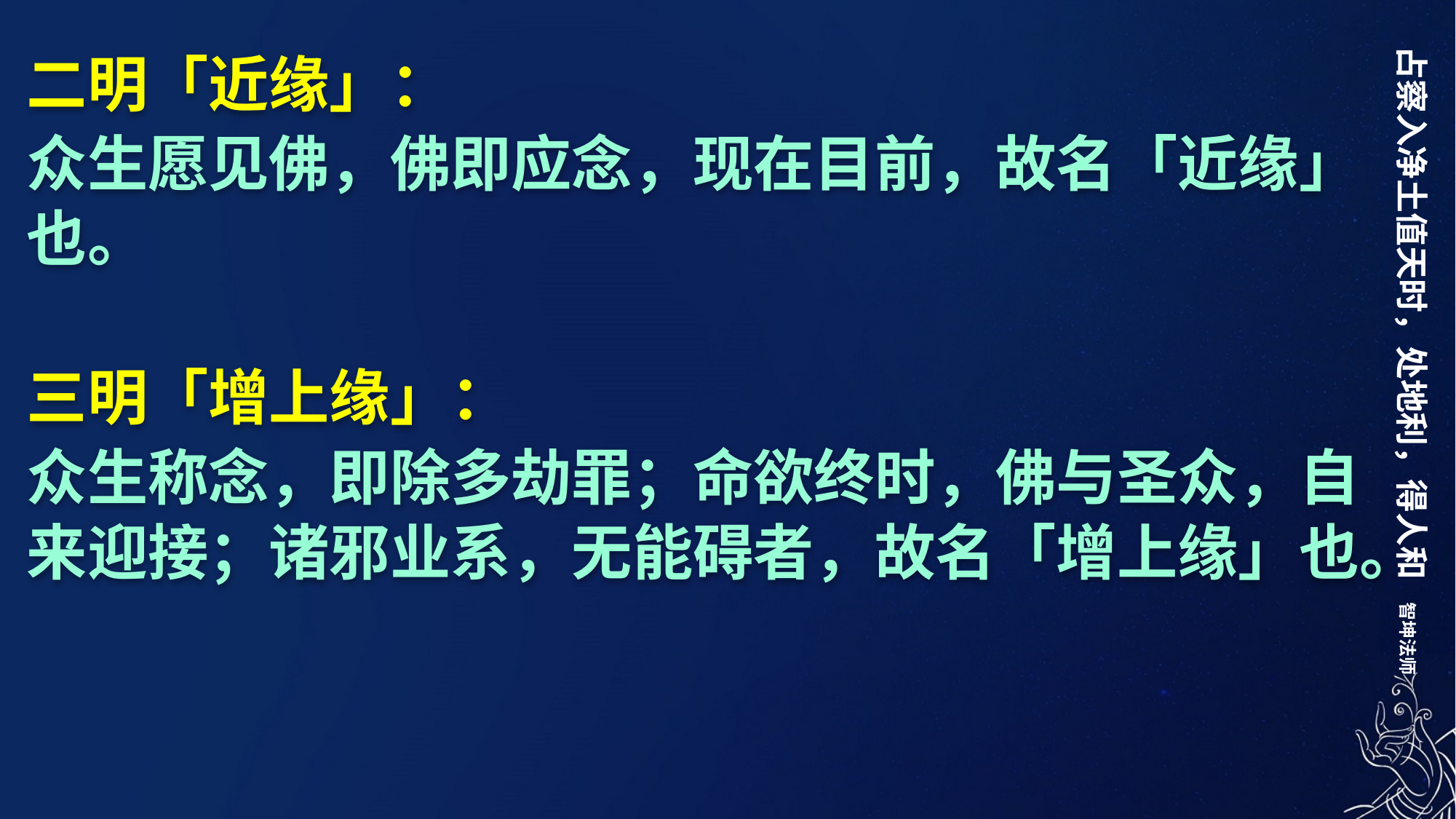

二明「近缘」：
众生愿见佛，佛即应念，现在目前，故名「近缘」也。

三明「增上缘」：
众生称念，即除多劫罪；命欲终时，佛与圣众，自来迎接；诸邪业系，无能碍者，故名「增上缘」也。